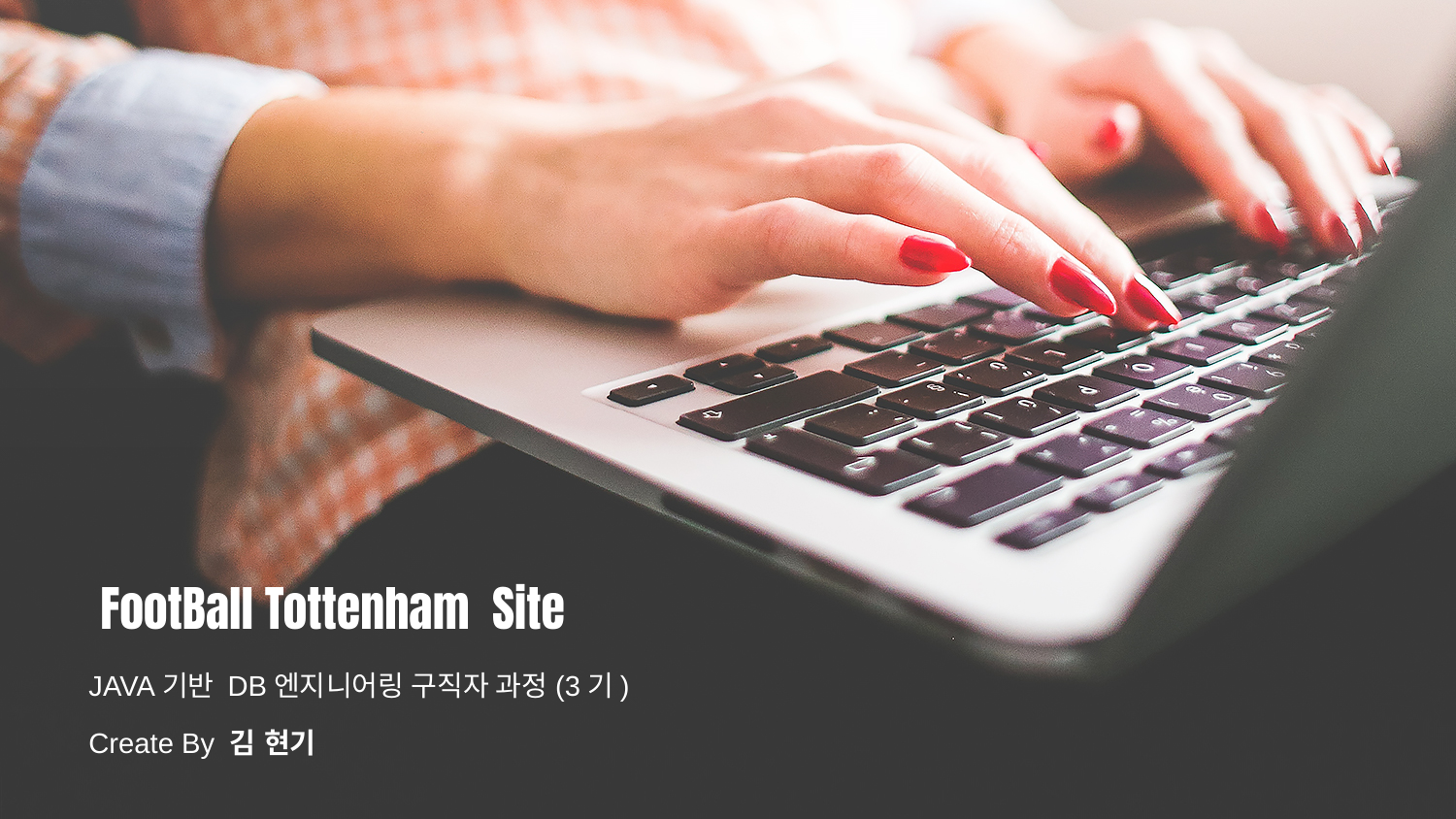

FootBall Tottenham  Site
JAVA기반 DB엔지니어링 구직자 과정(3기)
Create By 김 현기